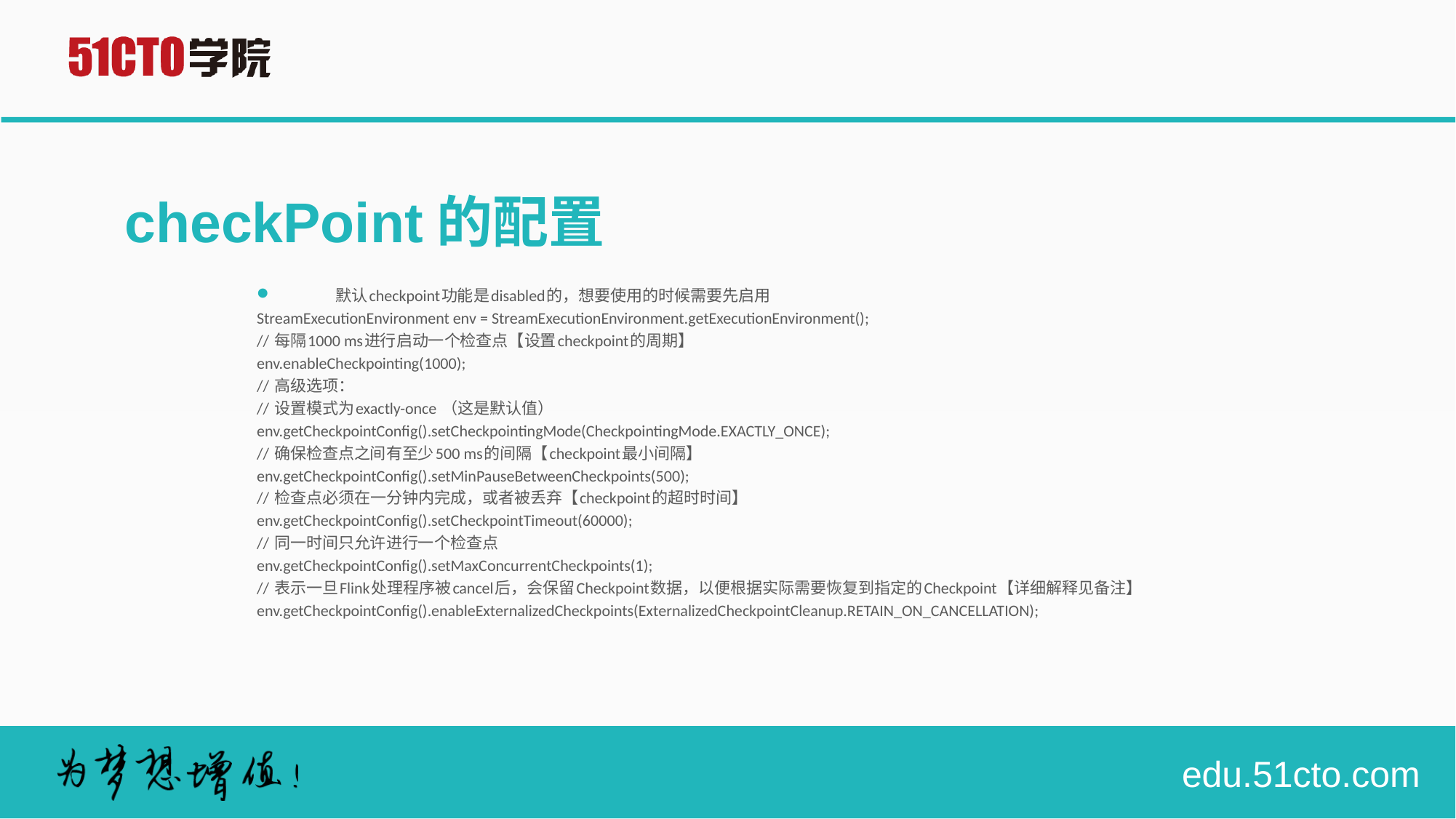

# checkPoint的配置
默认checkpoint功能是disabled的，想要使用的时候需要先启用
StreamExecutionEnvironment env = StreamExecutionEnvironment.getExecutionEnvironment();
// 每隔1000 ms进行启动一个检查点【设置checkpoint的周期】
env.enableCheckpointing(1000);
// 高级选项：
// 设置模式为exactly-once （这是默认值）
env.getCheckpointConfig().setCheckpointingMode(CheckpointingMode.EXACTLY_ONCE);
// 确保检查点之间有至少500 ms的间隔【checkpoint最小间隔】
env.getCheckpointConfig().setMinPauseBetweenCheckpoints(500);
// 检查点必须在一分钟内完成，或者被丢弃【checkpoint的超时时间】
env.getCheckpointConfig().setCheckpointTimeout(60000);
// 同一时间只允许进行一个检查点
env.getCheckpointConfig().setMaxConcurrentCheckpoints(1);
// 表示一旦Flink处理程序被cancel后，会保留Checkpoint数据，以便根据实际需要恢复到指定的Checkpoint【详细解释见备注】
env.getCheckpointConfig().enableExternalizedCheckpoints(ExternalizedCheckpointCleanup.RETAIN_ON_CANCELLATION);